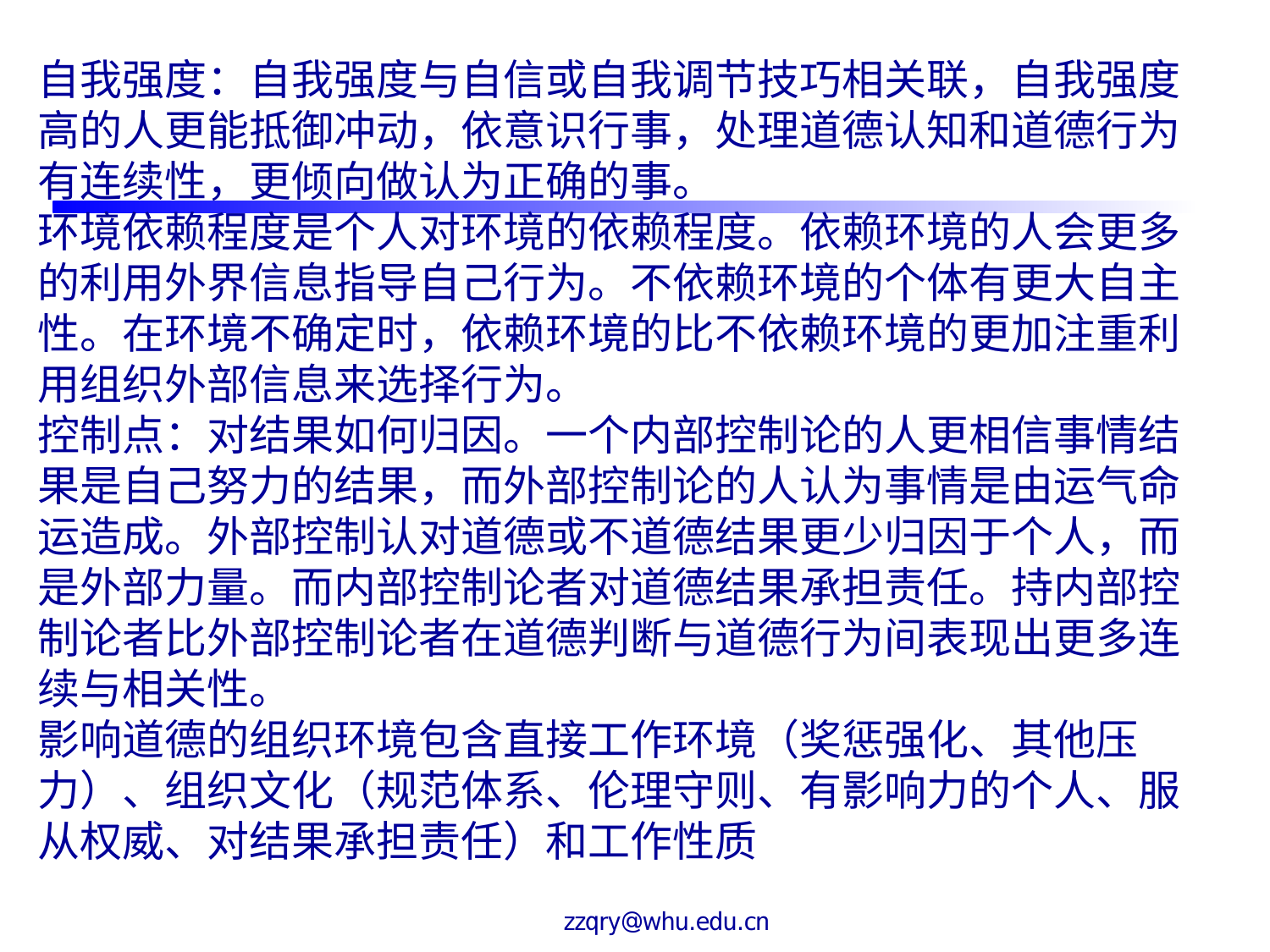

自我强度：自我强度与自信或自我调节技巧相关联，自我强度高的人更能抵御冲动，依意识行事，处理道德认知和道德行为有连续性，更倾向做认为正确的事。
环境依赖程度是个人对环境的依赖程度。依赖环境的人会更多的利用外界信息指导自己行为。不依赖环境的个体有更大自主性。在环境不确定时，依赖环境的比不依赖环境的更加注重利用组织外部信息来选择行为。
控制点：对结果如何归因。一个内部控制论的人更相信事情结果是自己努力的结果，而外部控制论的人认为事情是由运气命运造成。外部控制认对道德或不道德结果更少归因于个人，而是外部力量。而内部控制论者对道德结果承担责任。持内部控制论者比外部控制论者在道德判断与道德行为间表现出更多连续与相关性。
影响道德的组织环境包含直接工作环境（奖惩强化、其他压力）、组织文化（规范体系、伦理守则、有影响力的个人、服从权威、对结果承担责任）和工作性质

zzqry@whu.edu.cn
9